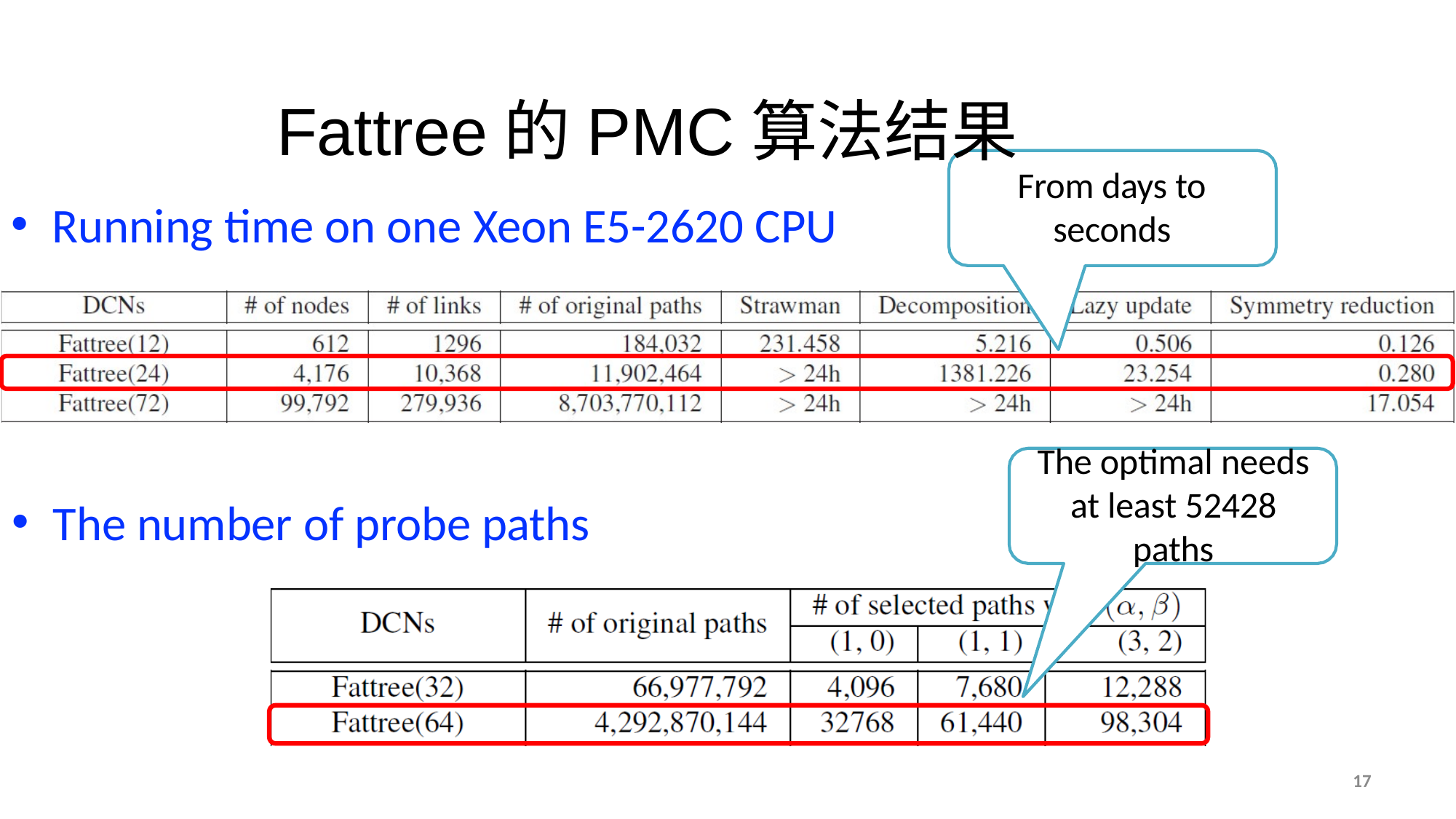

# Fattree的PMC算法结果

From days to
Running time on one Xeon E5-2620 CPU
seconds

The optimal needs  at least 52428  paths

The number of probe paths

17